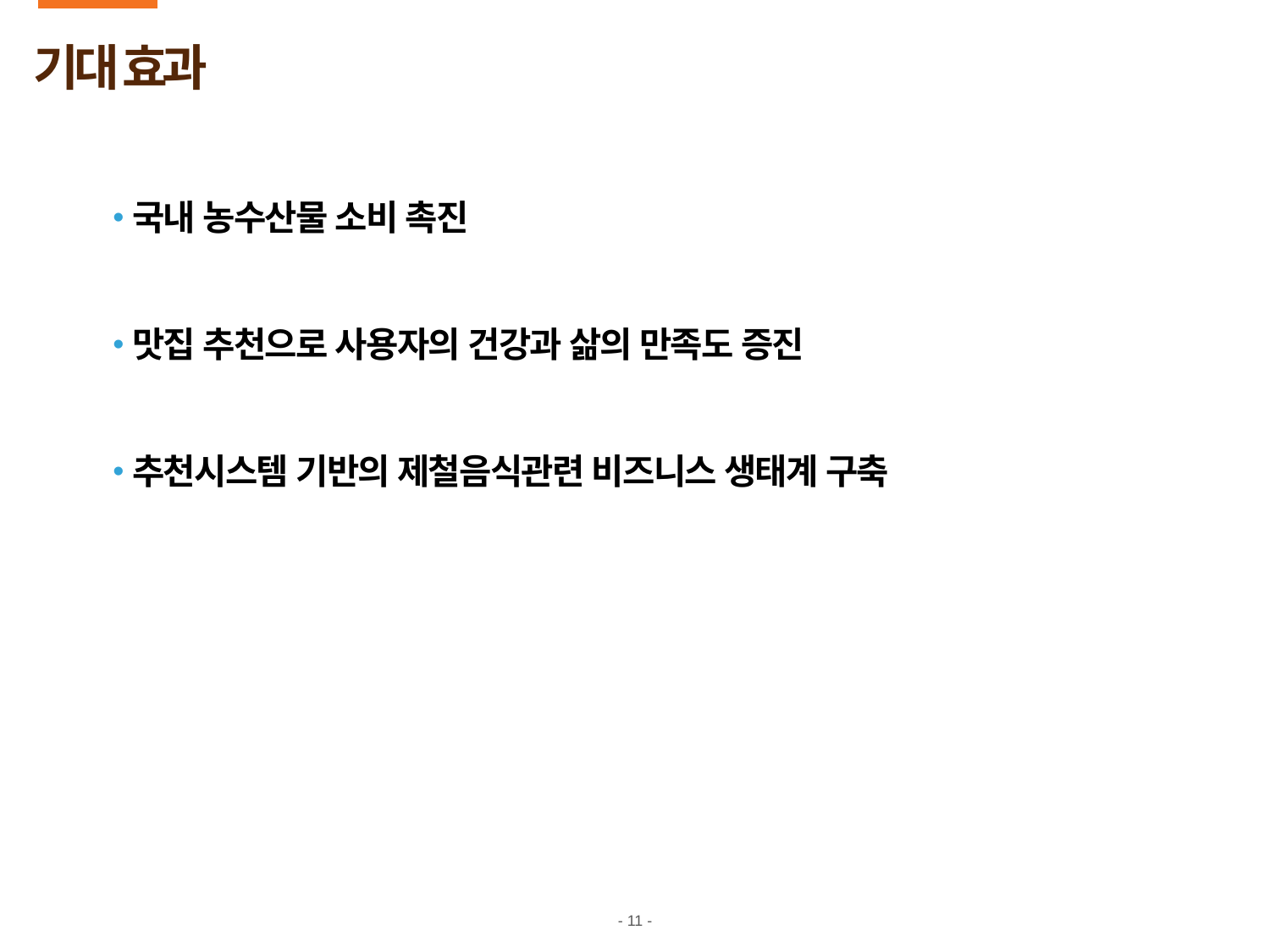

# 기대 효과
국내 농수산물 소비 촉진

맛집 추천으로 사용자의 건강과 삶의 만족도 증진

추천시스템 기반의 제철음식관련 비즈니스 생태계 구축